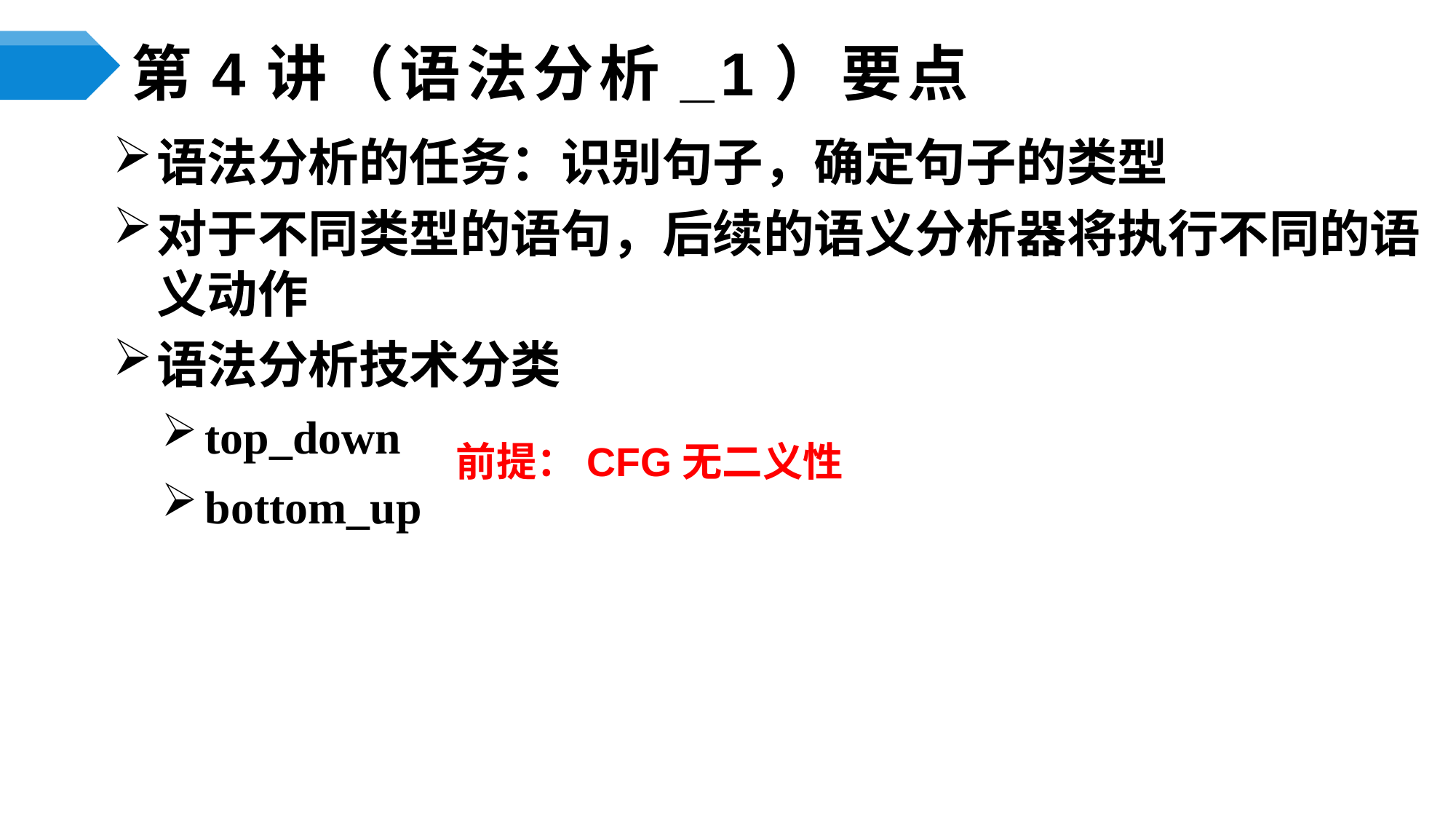

# 第4讲（语法分析_1）要点
语法分析的任务：识别句子，确定句子的类型
对于不同类型的语句，后续的语义分析器将执行不同的语义动作
语法分析技术分类
top_down
bottom_up
前提：CFG无二义性